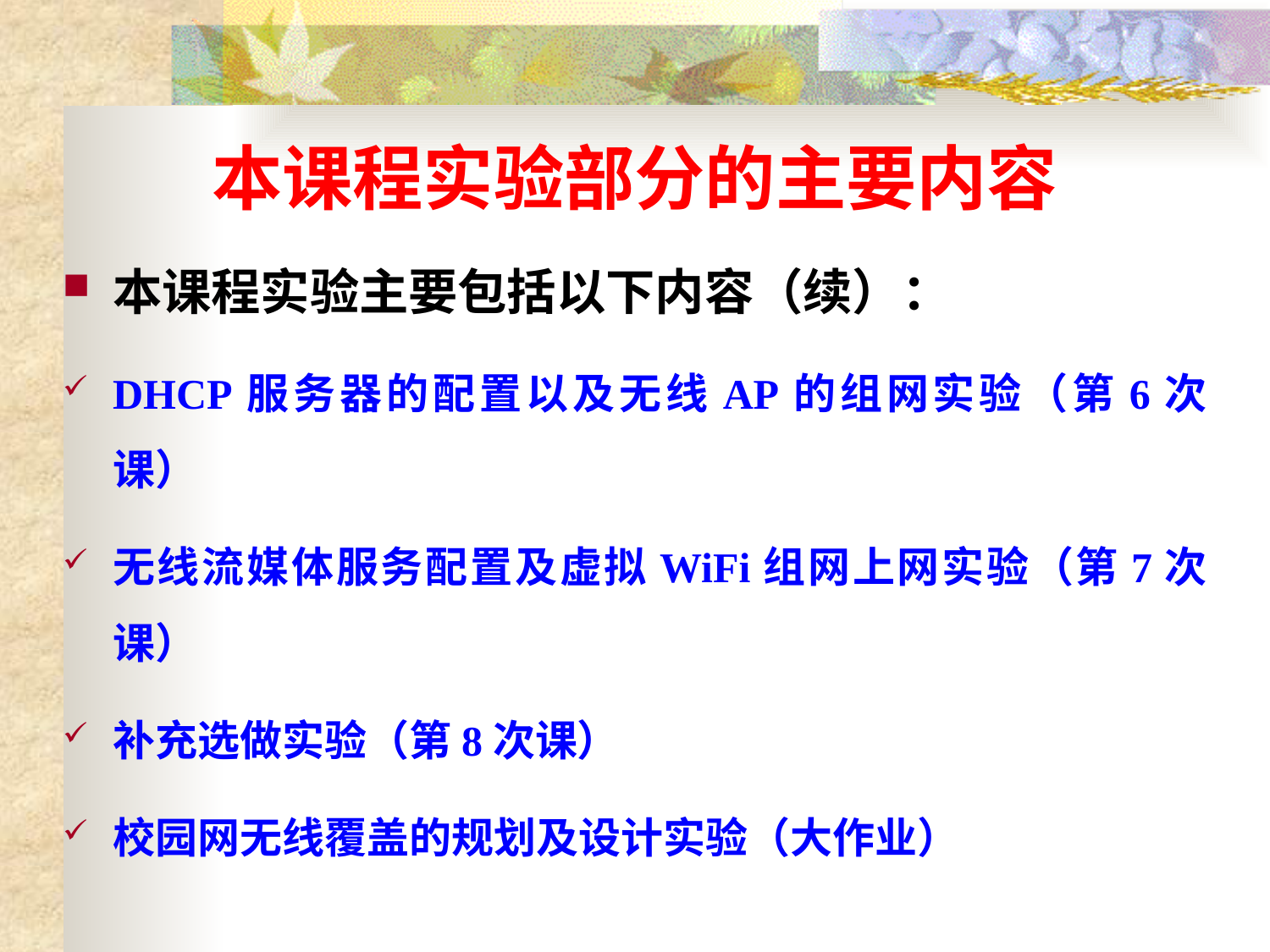

# 本课程实验部分的主要内容
本课程实验主要包括以下内容（续）：
DHCP服务器的配置以及无线AP的组网实验（第6次课）
无线流媒体服务配置及虚拟WiFi组网上网实验（第7次课）
补充选做实验（第8次课）
校园网无线覆盖的规划及设计实验（大作业）